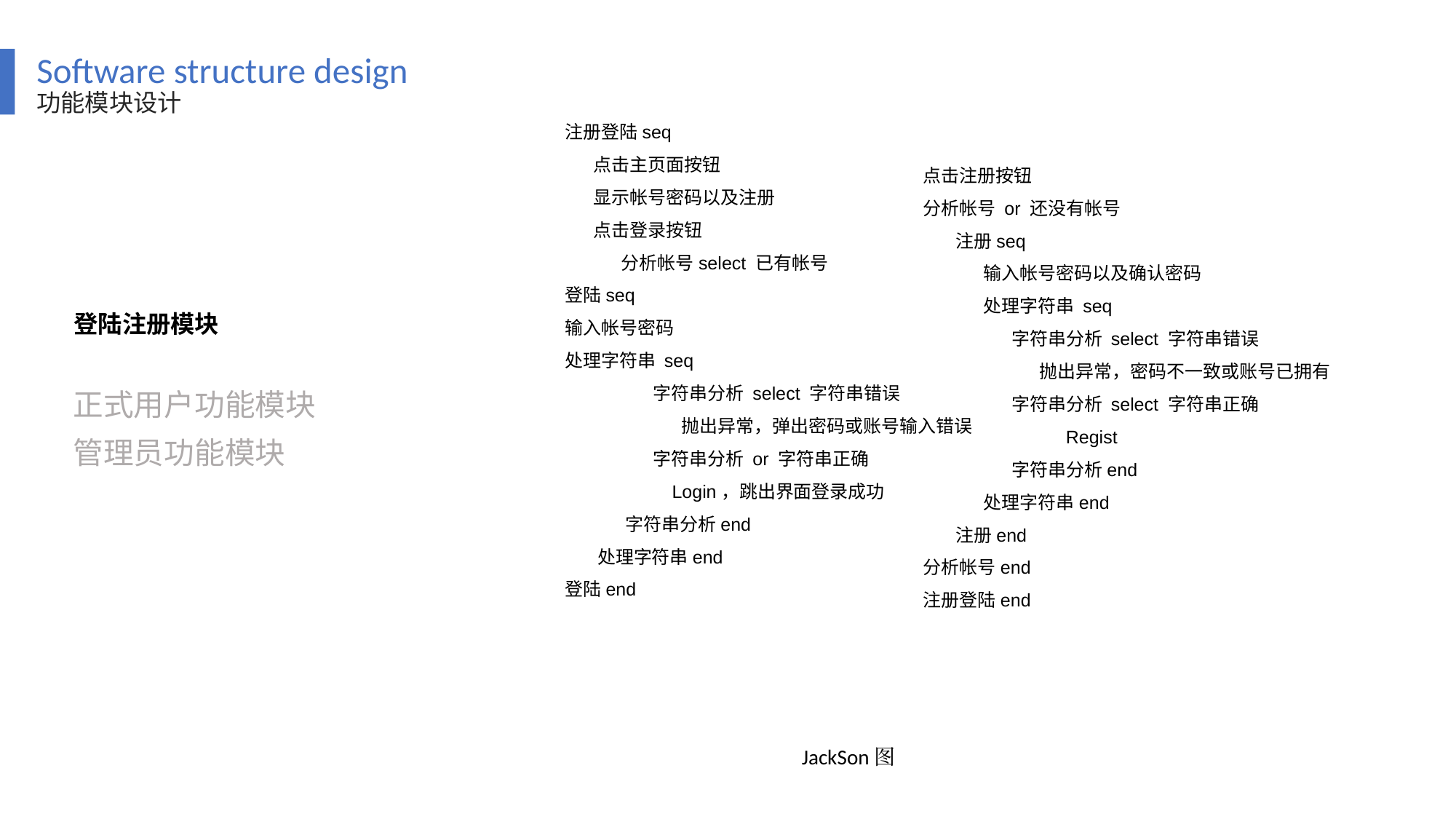

Software structure design
功能模块设计
注册登陆seq
      点击主页面按钮
      显示帐号密码以及注册
      点击登录按钮
             分析帐号select 已有帐号
登陆seq
输入帐号密码
处理字符串 seq
                     字符串分析 select 字符串错误
                            抛出异常，弹出密码或账号输入错误
                     字符串分析 or 字符串正确
                     Login，跳出界面登录成功
              字符串分析end
       处理字符串end
登陆end
点击注册按钮
分析帐号 or 还没有帐号
       注册seq
              输入帐号密码以及确认密码
              处理字符串 seq
                     字符串分析 select 字符串错误
                            抛出异常，密码不一致或账号已拥有
                     字符串分析 select 字符串正确
                            Regist
                     字符串分析end
              处理字符串end
       注册end
分析帐号end
注册登陆end
登陆注册模块
正式用户功能模块
管理员功能模块
 JackSon图